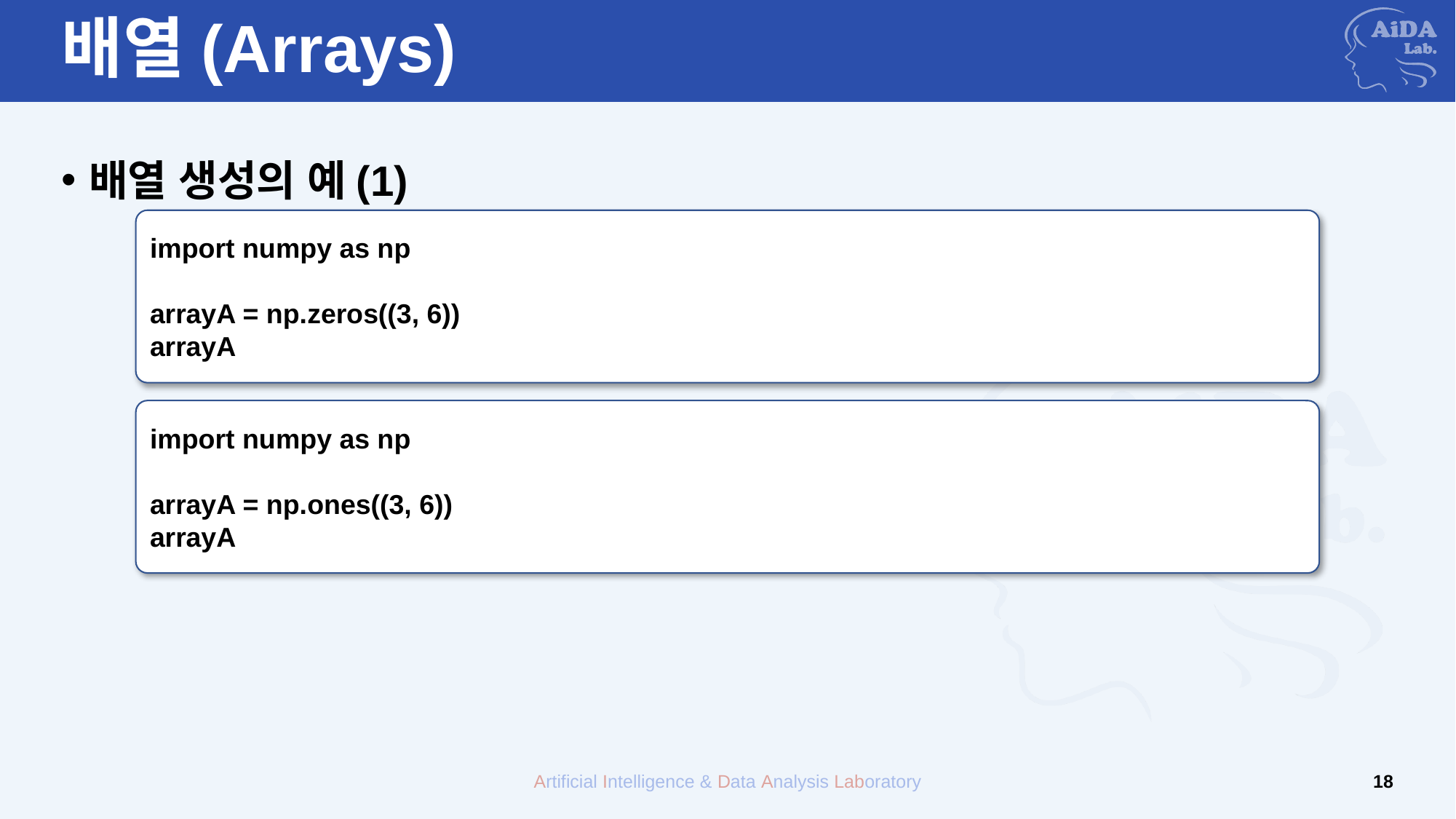

# 배열(Arrays)
배열 생성의 예(1)
import numpy as np

arrayA = np.zeros((3, 6))
arrayA
import numpy as np

arrayA = np.ones((3, 6))
arrayA
Artificial Intelligence & Data Analysis Laboratory
18